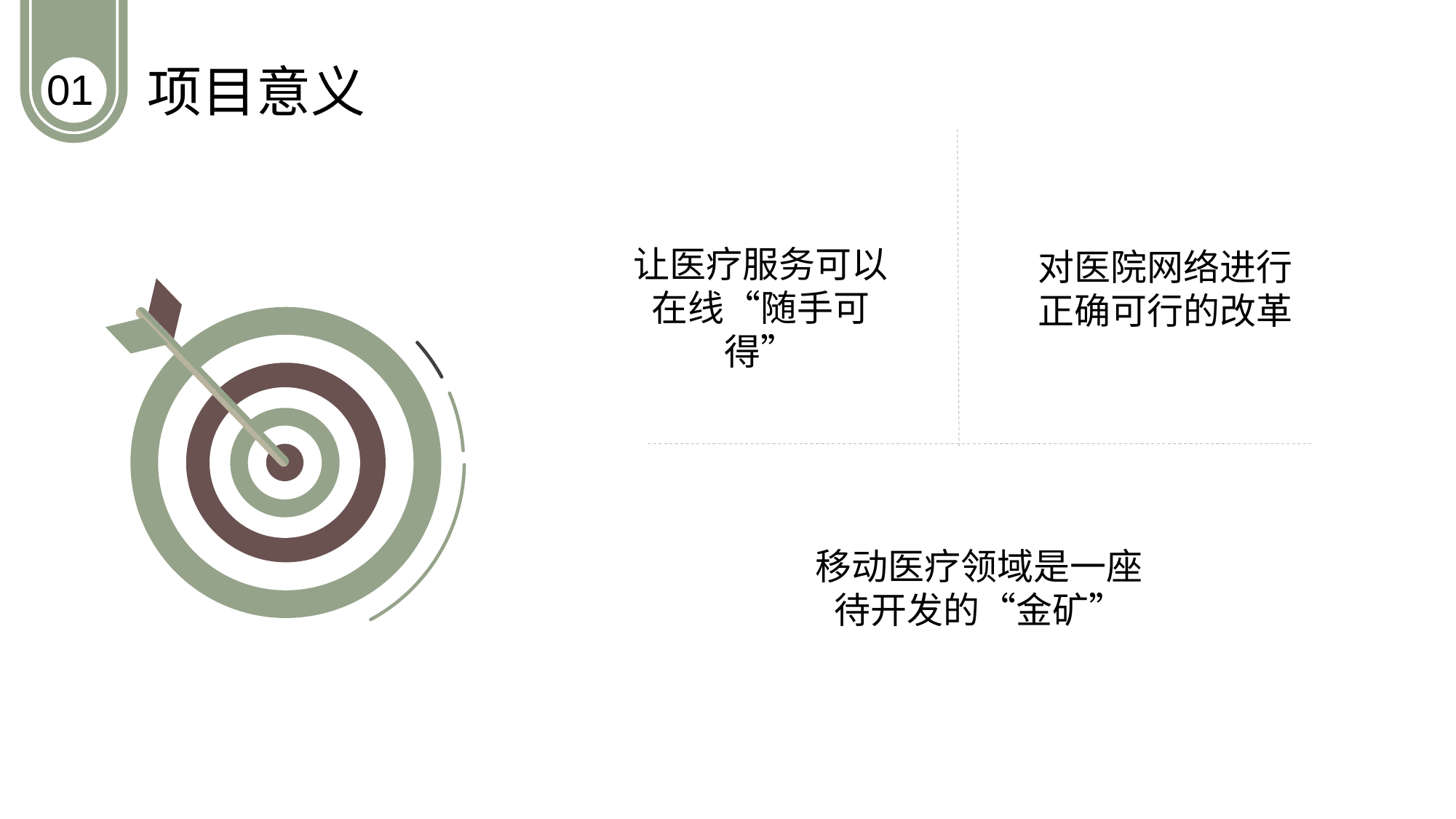

项目意义
01
让医疗服务可以在线“随手可得”
对医院网络进行正确可行的改革

移动医疗领域是一座待开发的“金矿”